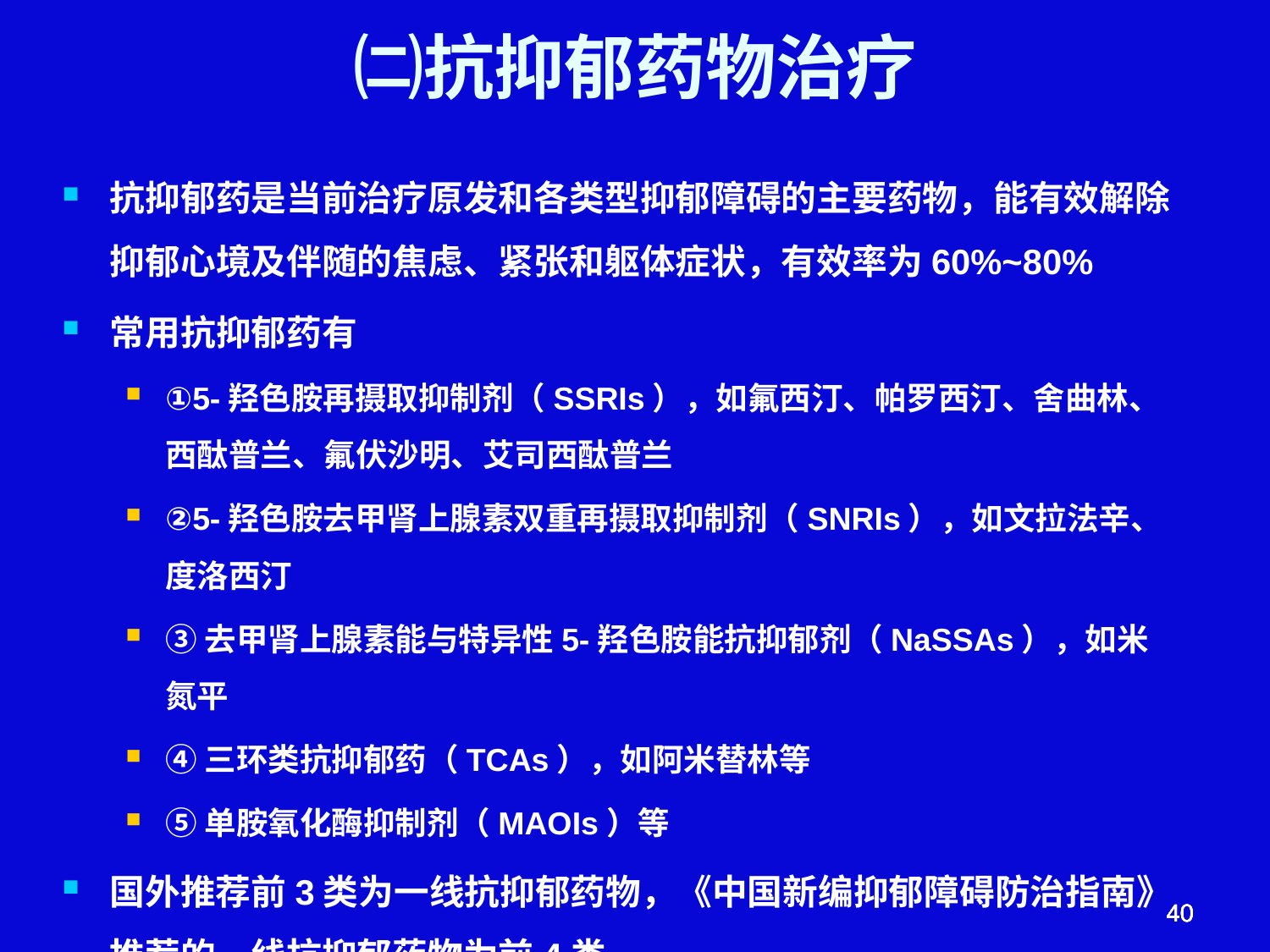

# ㈡抗抑郁药物治疗
抗抑郁药是当前治疗原发和各类型抑郁障碍的主要药物，能有效解除抑郁心境及伴随的焦虑、紧张和躯体症状，有效率为60%~80%
常用抗抑郁药有
①5-羟色胺再摄取抑制剂（SSRIs），如氟西汀、帕罗西汀、舍曲林、西酞普兰、氟伏沙明、艾司西酞普兰
②5-羟色胺去甲肾上腺素双重再摄取抑制剂（SNRIs），如文拉法辛、度洛西汀
③去甲肾上腺素能与特异性5-羟色胺能抗抑郁剂（NaSSAs），如米氮平
④三环类抗抑郁药（TCAs），如阿米替林等
⑤单胺氧化酶抑制剂（MAOIs）等
国外推荐前3类为一线抗抑郁药物，《中国新编抑郁障碍防治指南》推荐的一线抗抑郁药物为前4类
40
40
40
40
40
40